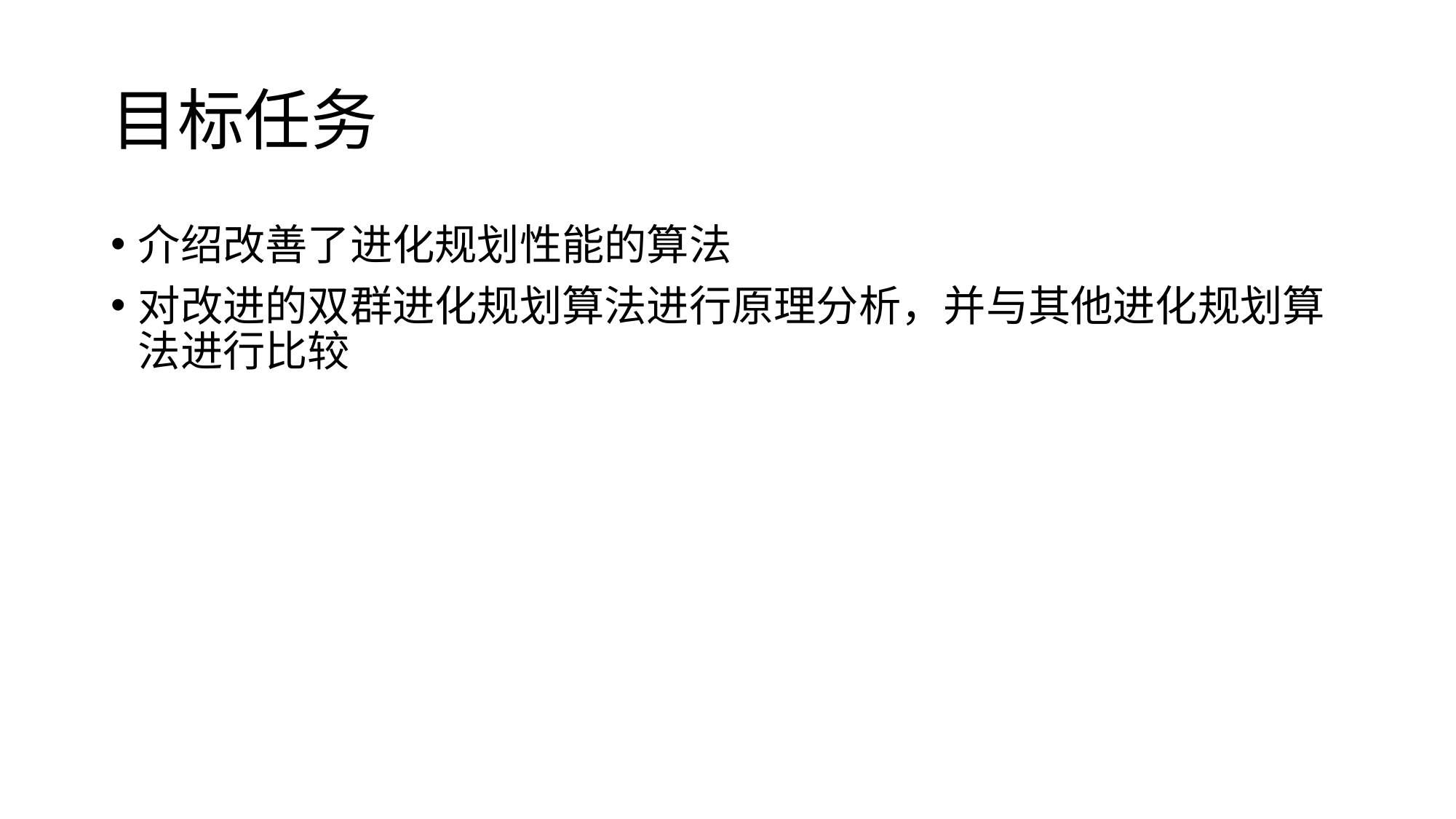

# 目标任务
介绍改善了进化规划性能的算法
对改进的双群进化规划算法进行原理分析，并与其他进化规划算法进行比较